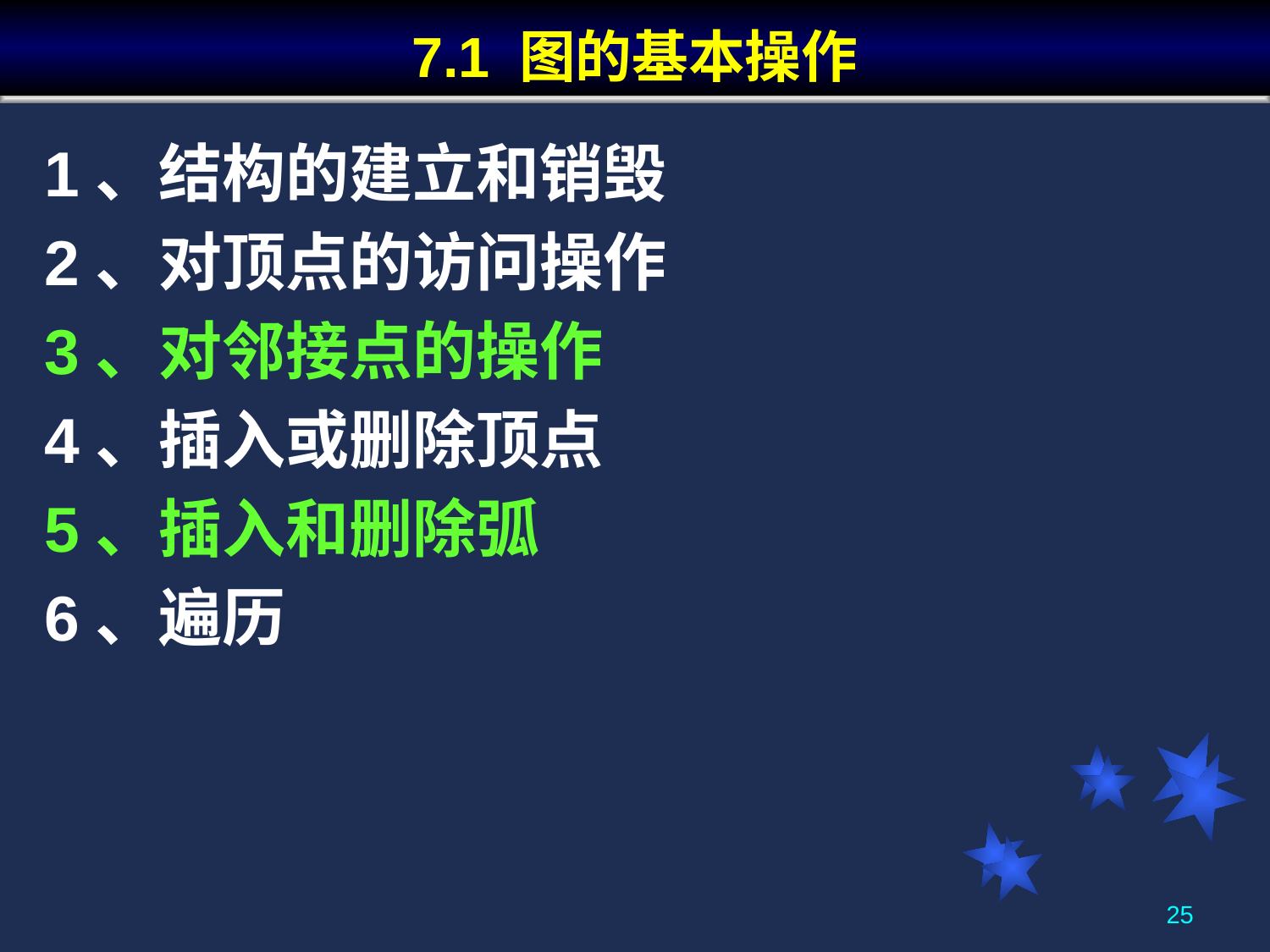

# 7.1 图的基本操作
1、结构的建立和销毁
2、对顶点的访问操作
3、对邻接点的操作
4、插入或删除顶点
5、插入和删除弧
6、遍历
25